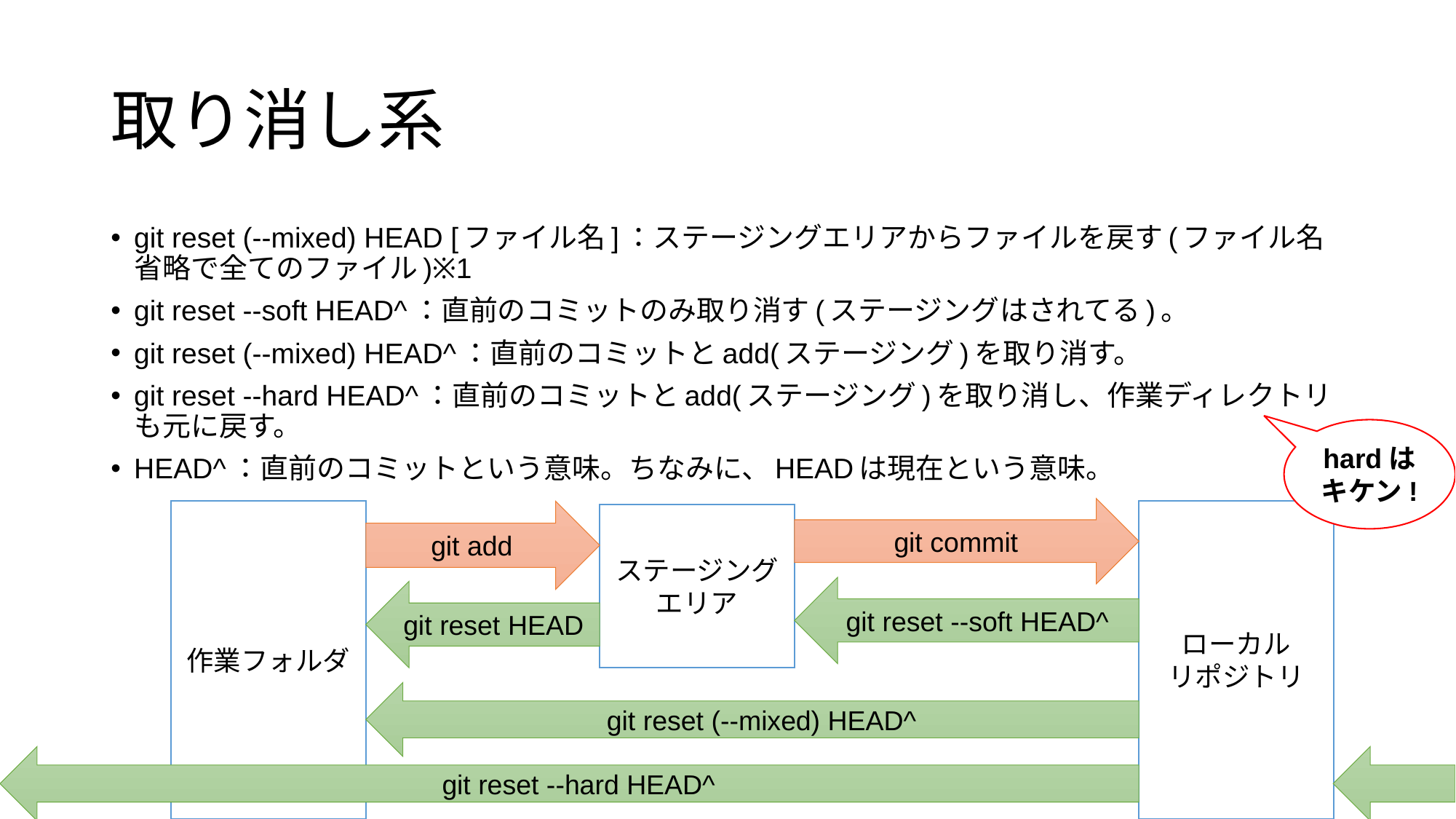

# 取り消し系
git reset (--mixed) HEAD [ファイル名]：ステージングエリアからファイルを戻す(ファイル名省略で全てのファイル)※1
git reset --soft HEAD^：直前のコミットのみ取り消す(ステージングはされてる)。
git reset (--mixed) HEAD^：直前のコミットとadd(ステージング)を取り消す。
git reset --hard HEAD^：直前のコミットとadd(ステージング)を取り消し、作業ディレクトリも元に戻す。
HEAD^：直前のコミットという意味。ちなみに、HEADは現在という意味。

hardはキケン!
git commit
作業フォルダ
ローカル
リポジトリ
git add
ステージングエリア
git reset --soft HEAD^
git reset HEAD
git reset (--mixed) HEAD^
git reset --hard HEAD^